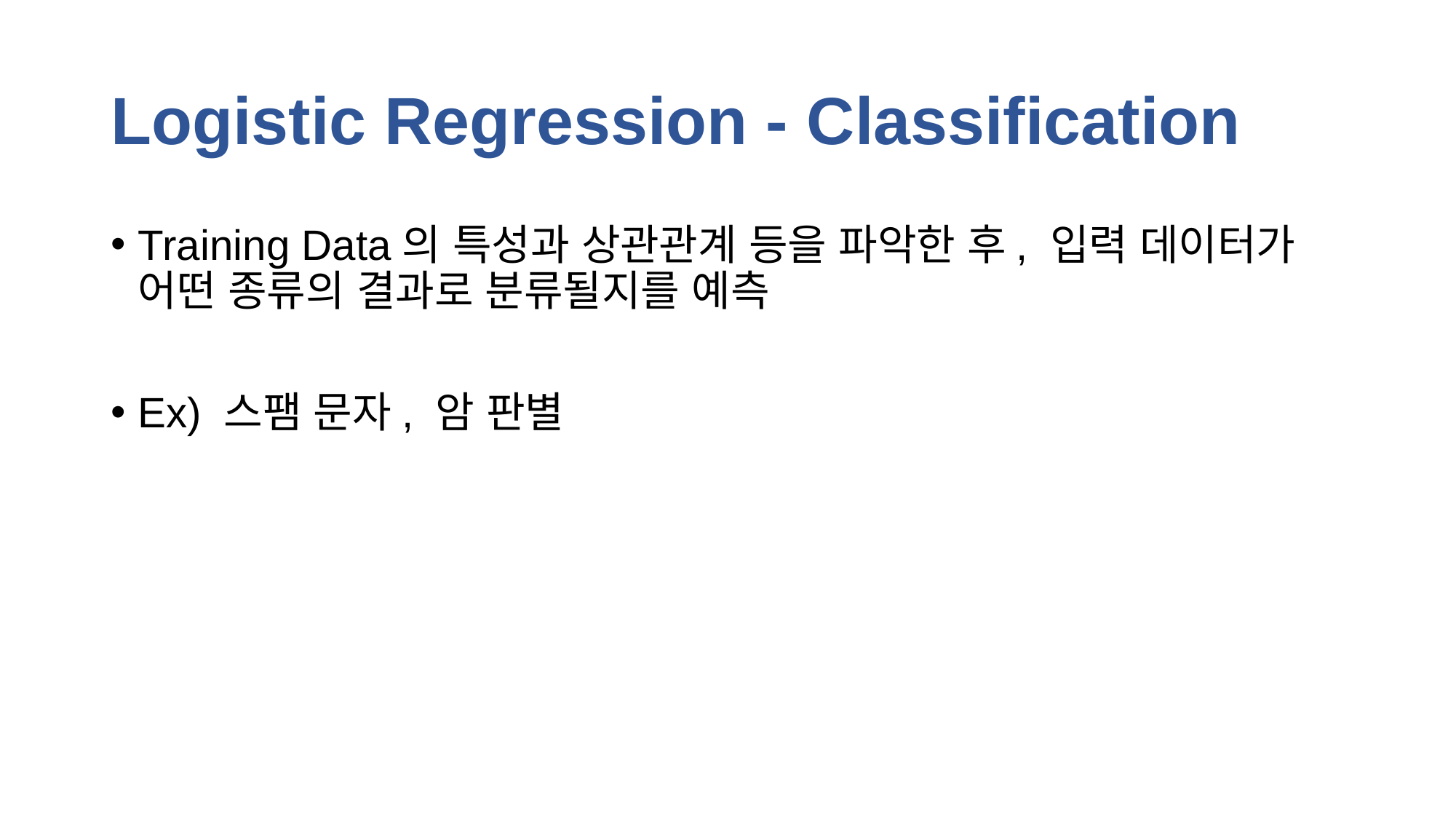

# Logistic Regression - Classification
Training Data의 특성과 상관관계 등을 파악한 후, 입력 데이터가 어떤 종류의 결과로 분류될지를 예측

Ex) 스팸 문자, 암 판별